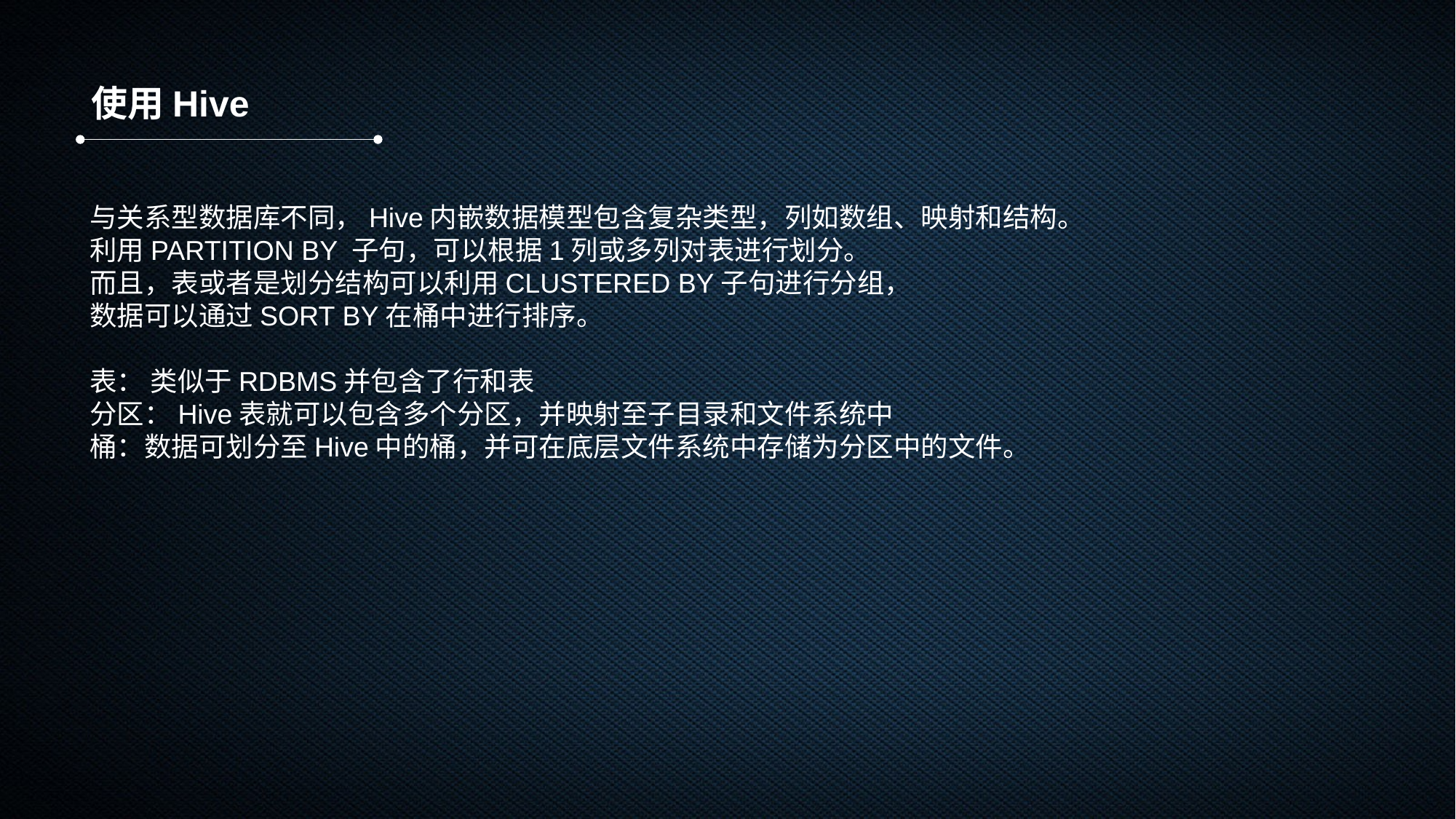

使用Hive
与关系型数据库不同，Hive内嵌数据模型包含复杂类型，列如数组、映射和结构。
利用PARTITION BY 子句，可以根据1列或多列对表进行划分。
而且，表或者是划分结构可以利用CLUSTERED BY子句进行分组，
数据可以通过SORT BY在桶中进行排序。

表： 类似于RDBMS并包含了行和表
分区：Hive表就可以包含多个分区，并映射至子目录和文件系统中
桶：数据可划分至Hive中的桶，并可在底层文件系统中存储为分区中的文件。